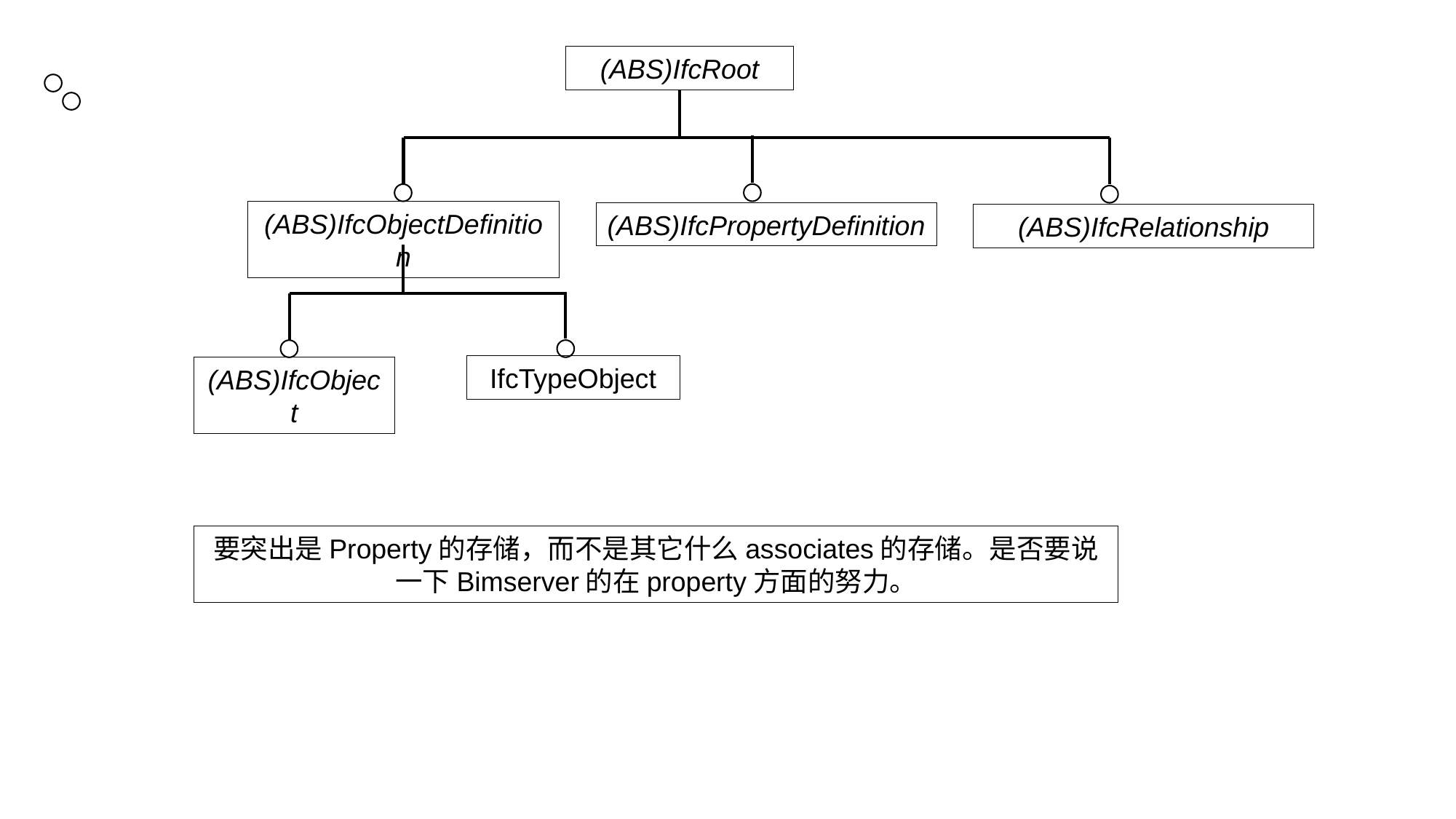

(ABS)IfcRoot

(ABS)IfcObjectDefinition
(ABS)IfcPropertyDefinition
(ABS)IfcRelationship

IfcTypeObject
(ABS)IfcObject
要突出是Property的存储，而不是其它什么associates的存储。是否要说一下Bimserver的在property方面的努力。